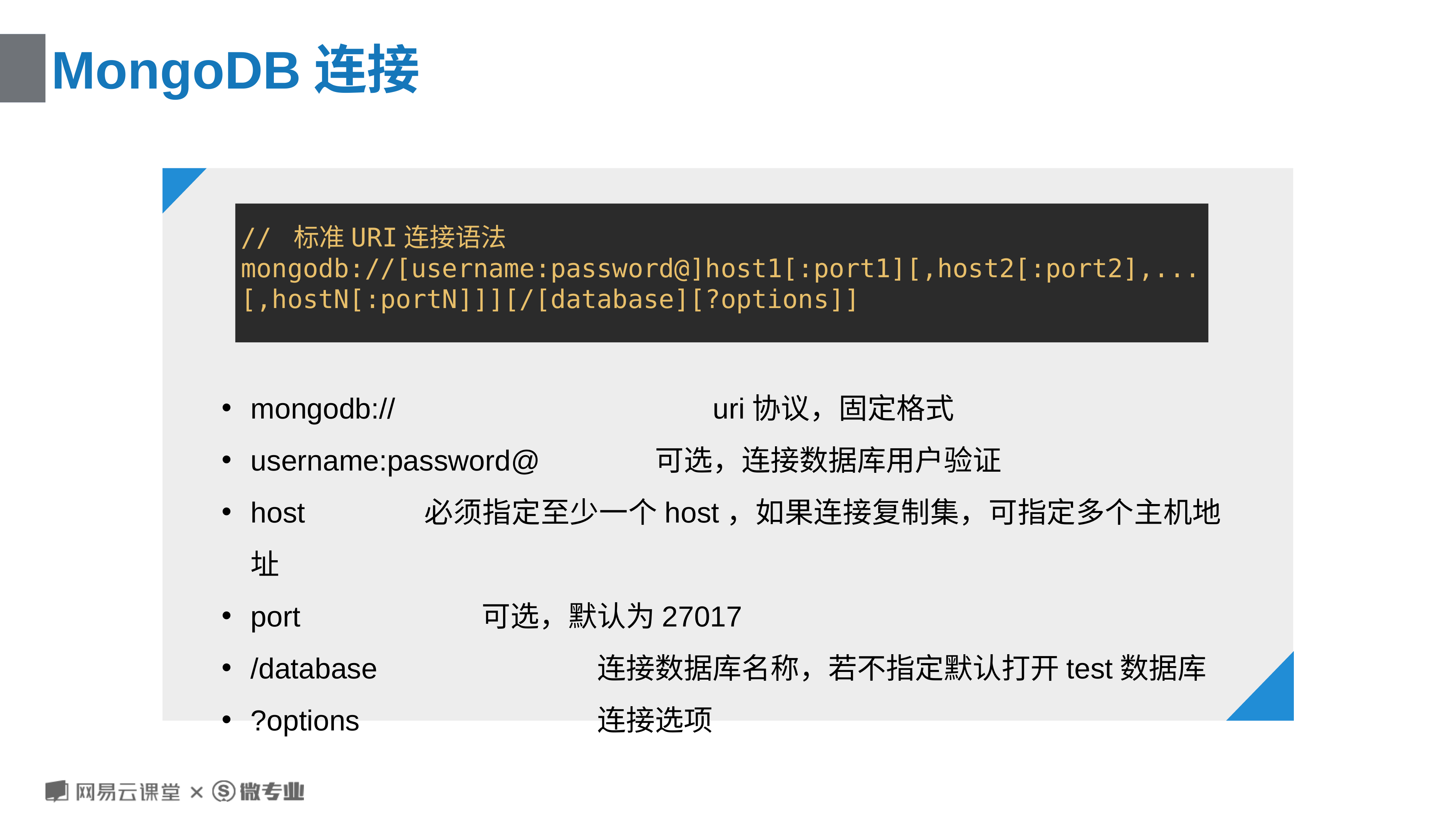

# MongoDB连接

// 标准URI连接语法
mongodb://[username:password@]host1[:port1][,host2[:port2],...[,hostN[:portN]]][/[database][?options]]
mongodb://   						uri协议，固定格式
username:password@		可选，连接数据库用户验证
host			必须指定至少一个host，如果连接复制集，可指定多个主机地址
port				可选，默认为27017
/database				连接数据库名称，若不指定默认打开test数据库
?options					连接选项